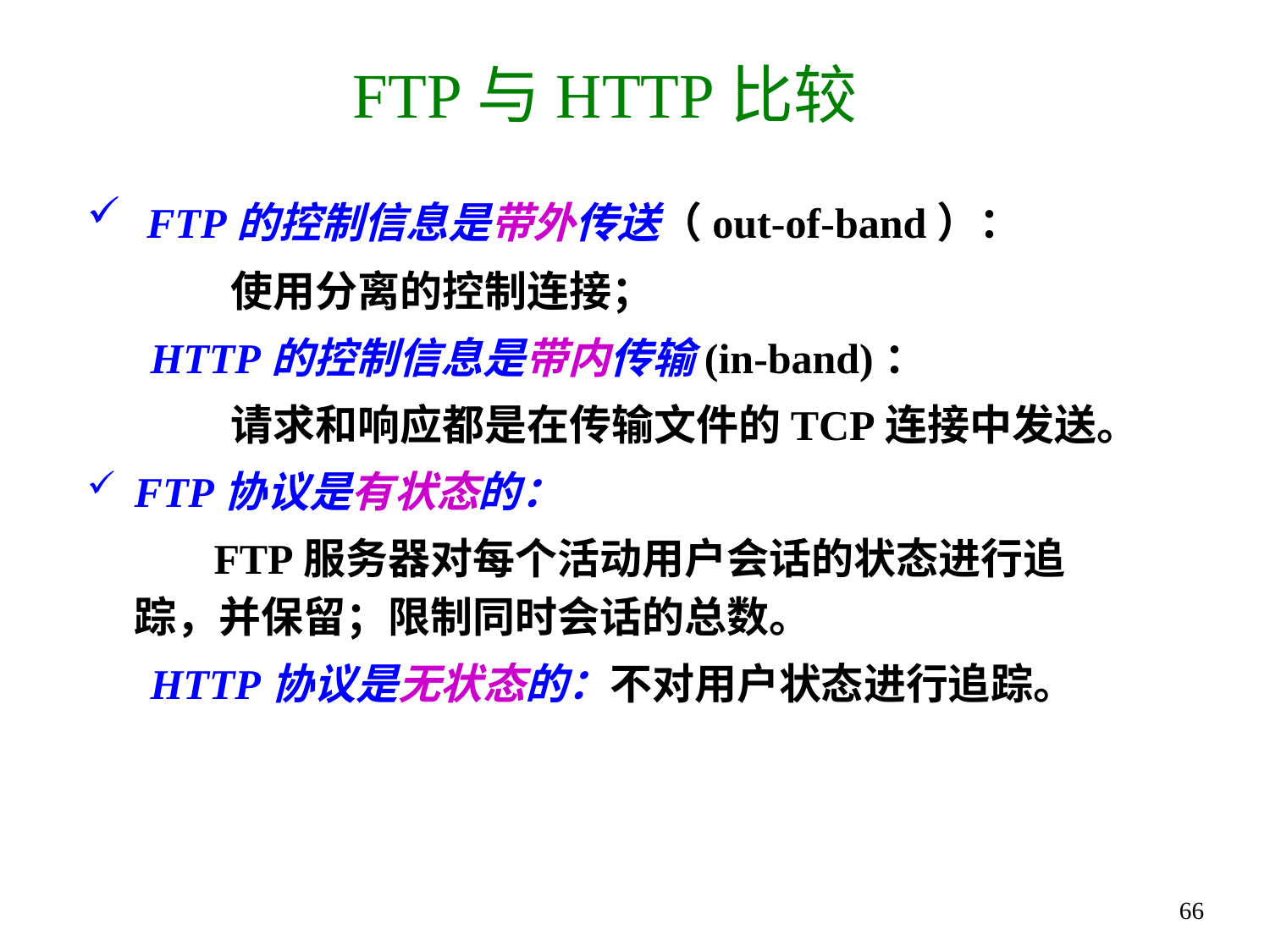

# FTP与HTTP比较
 FTP的控制信息是带外传送（out-of-band）：
              使用分离的控制连接；
      HTTP的控制信息是带内传输(in-band)：
              请求和响应都是在传输文件的TCP连接中发送。
FTP协议是有状态的：
            FTP服务器对每个活动用户会话的状态进行追踪，并保留；限制同时会话的总数。
      HTTP协议是无状态的：不对用户状态进行追踪。
66